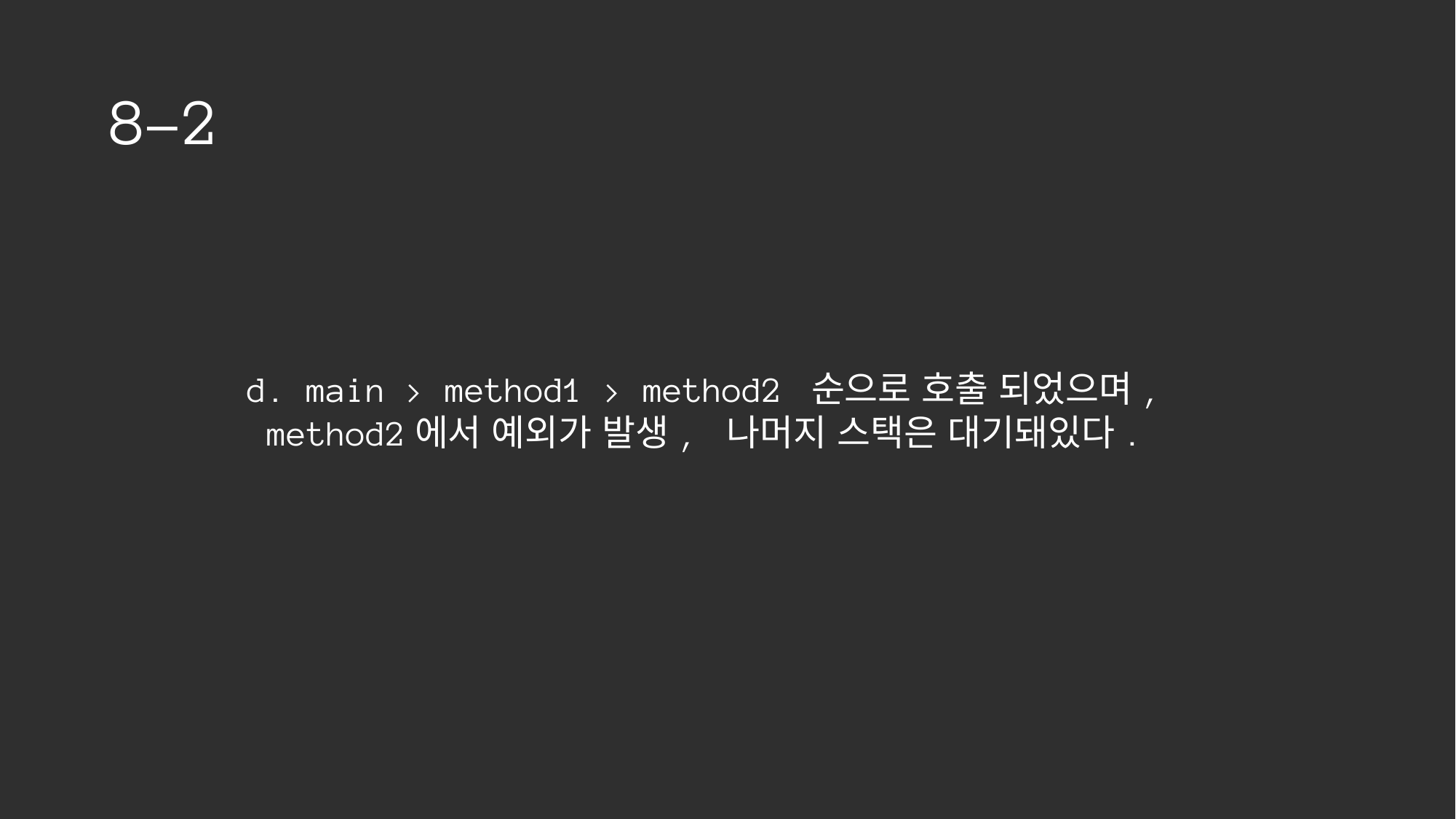

# 8-2
d. main > method1 > method2 순으로 호출 되었으며,
 method2에서 예외가 발생, 나머지 스택은 대기돼있다.